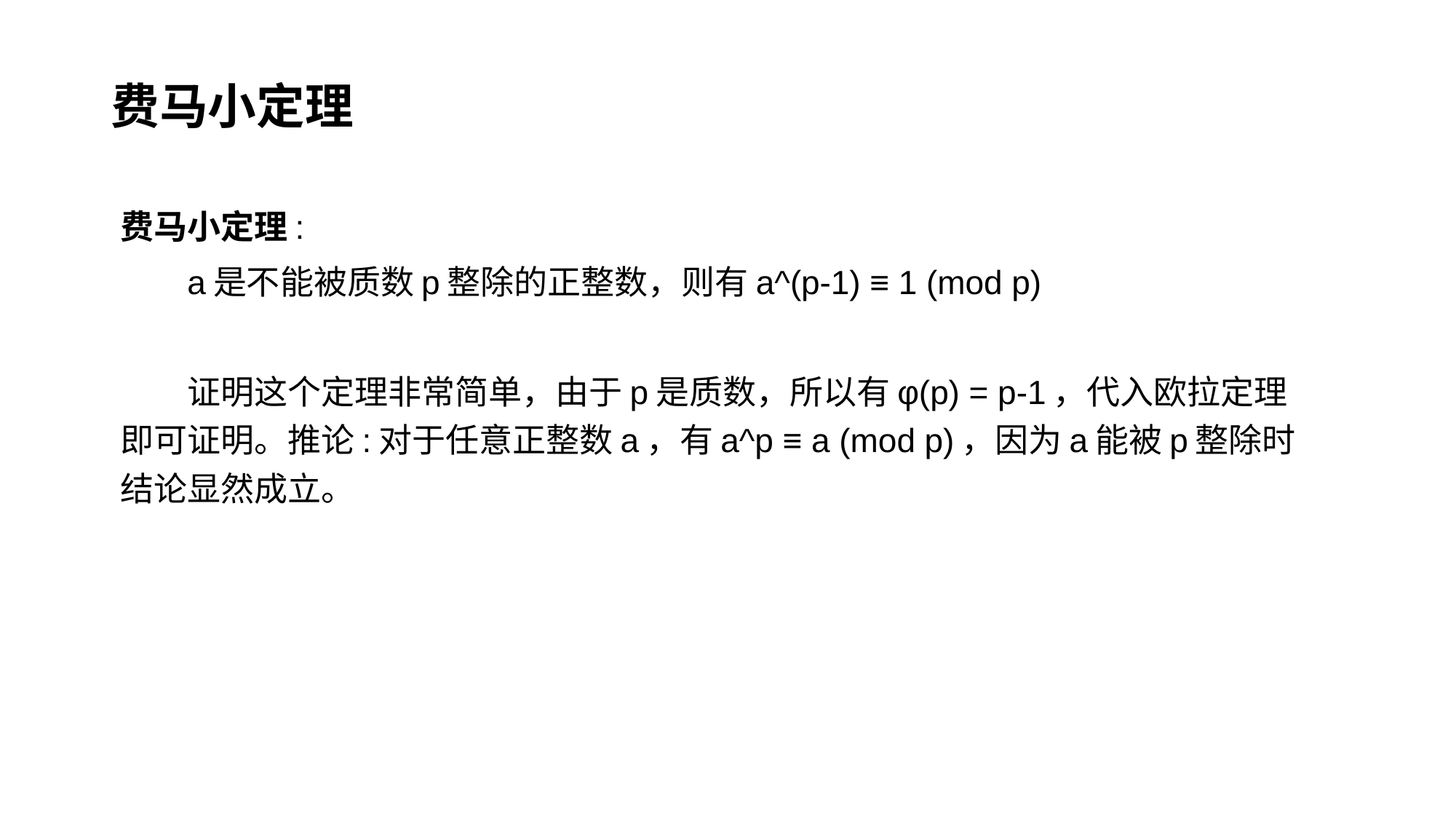

# 费马小定理
费马小定理:
a是不能被质数p整除的正整数，则有a^(p-1) ≡ 1 (mod p)

证明这个定理非常简单，由于p是质数，所以有φ(p) = p-1，代入欧拉定理即可证明。推论:对于任意正整数a，有a^p ≡ a (mod p)，因为a能被p整除时结论显然成立。